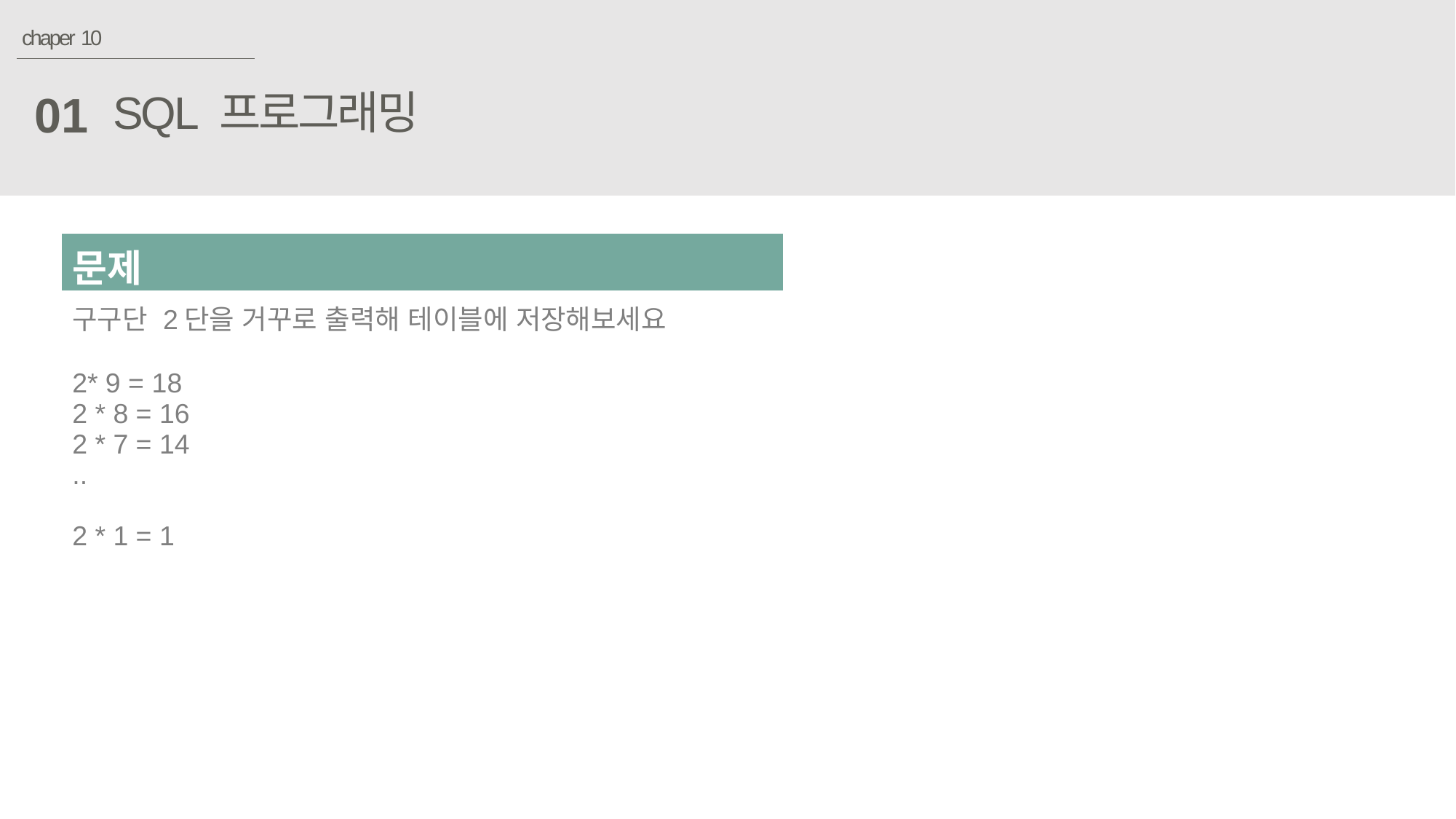

chaper  10
SQL 프로그래밍
01

| 문제 |
| --- |
| 구구단 2단을 거꾸로 출력해 테이블에 저장해보세요 2\* 9 = 18 2 \* 8 = 16 2 \* 7 = 14 .. 2 \* 1 = 1 |